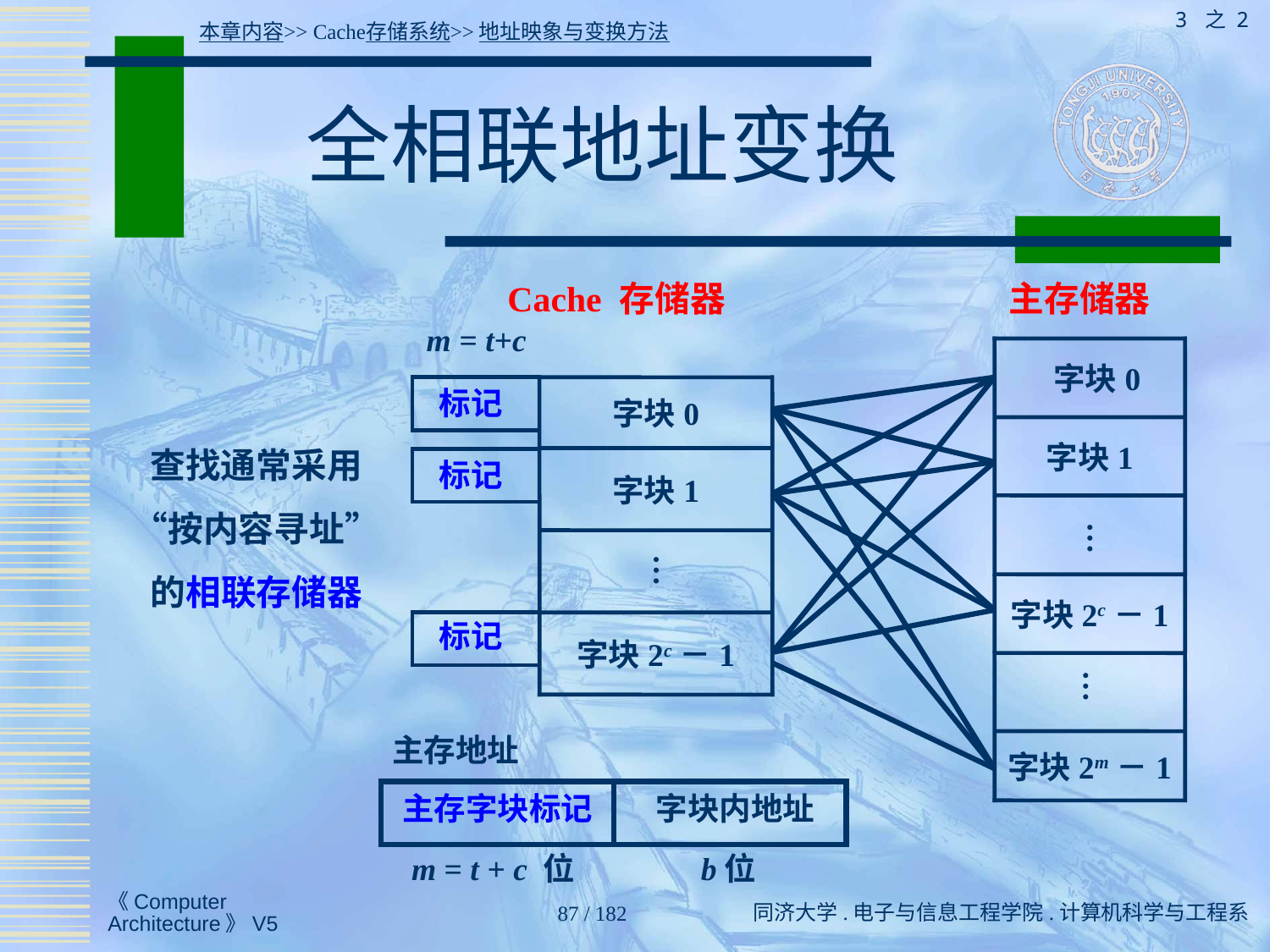

3 之 2
本章内容>> Cache存储系统>>地址映象与变换方法
# 全相联地址变换
Cache 存储器
主存储器
m = t+c
 字块0

标记
字块0

字块1

字块1

标记

…

…
字块2c－1

标记

字块2c－1

…

主存地址
字块2m－1

主存字块标记
 字块内地址

m = t + c 位
b位
查找通常采用“按内容寻址”的相联存储器